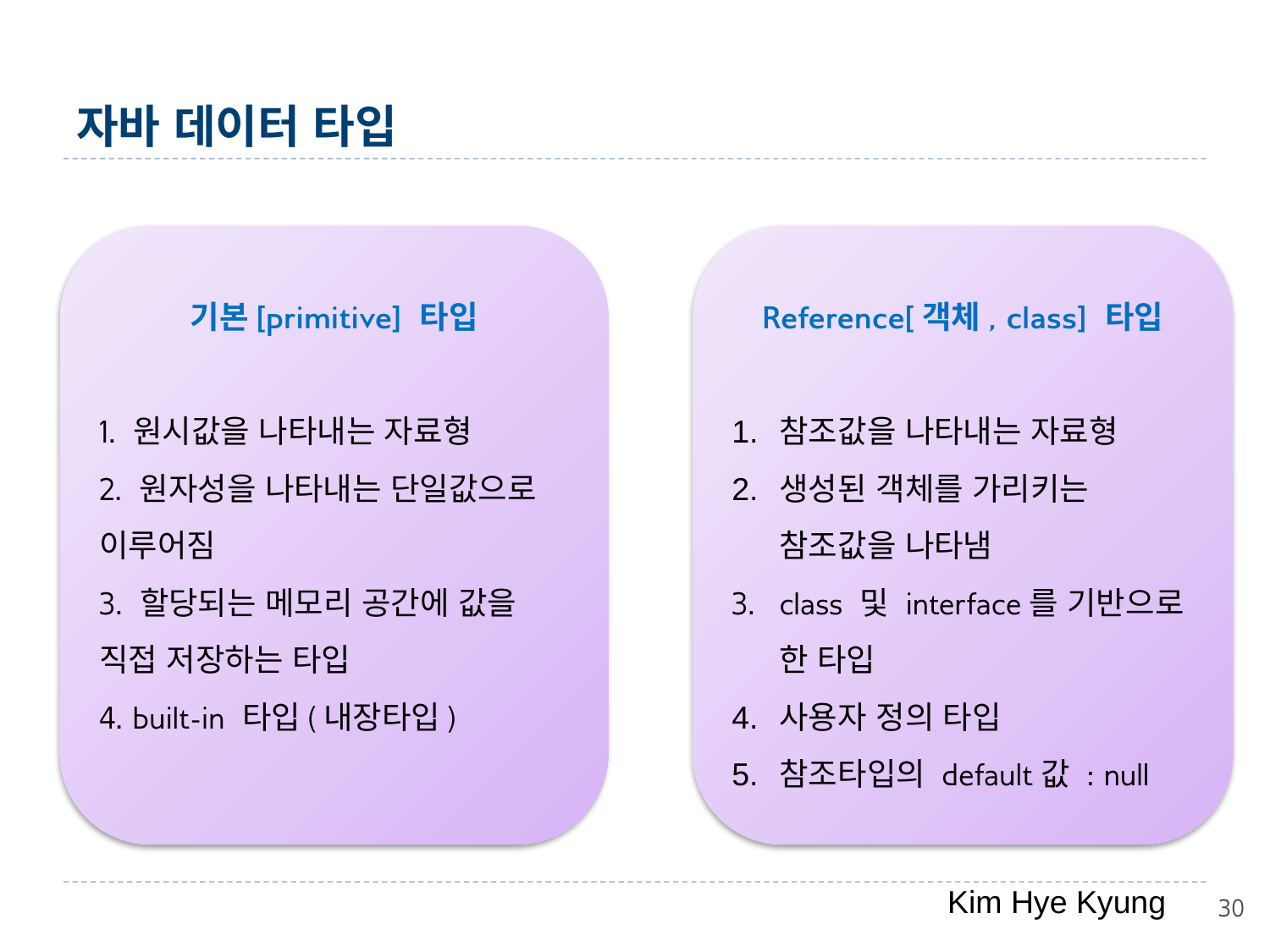

# 자바 데이터 타입
기본[primitive] 타입

1. 원시값을 나타내는 자료형
2. 원자성을 나타내는 단일값으로 이루어짐
3. 할당되는 메모리 공간에 값을 직접 저장하는 타입
4. built-in 타입(내장타입)

Reference[객체, class] 타입

참조값을 나타내는 자료형
생성된 객체를 가리키는 참조값을 나타냄
class 및 interface를 기반으로 한 타입
사용자 정의 타입
참조타입의 default값 : null
30